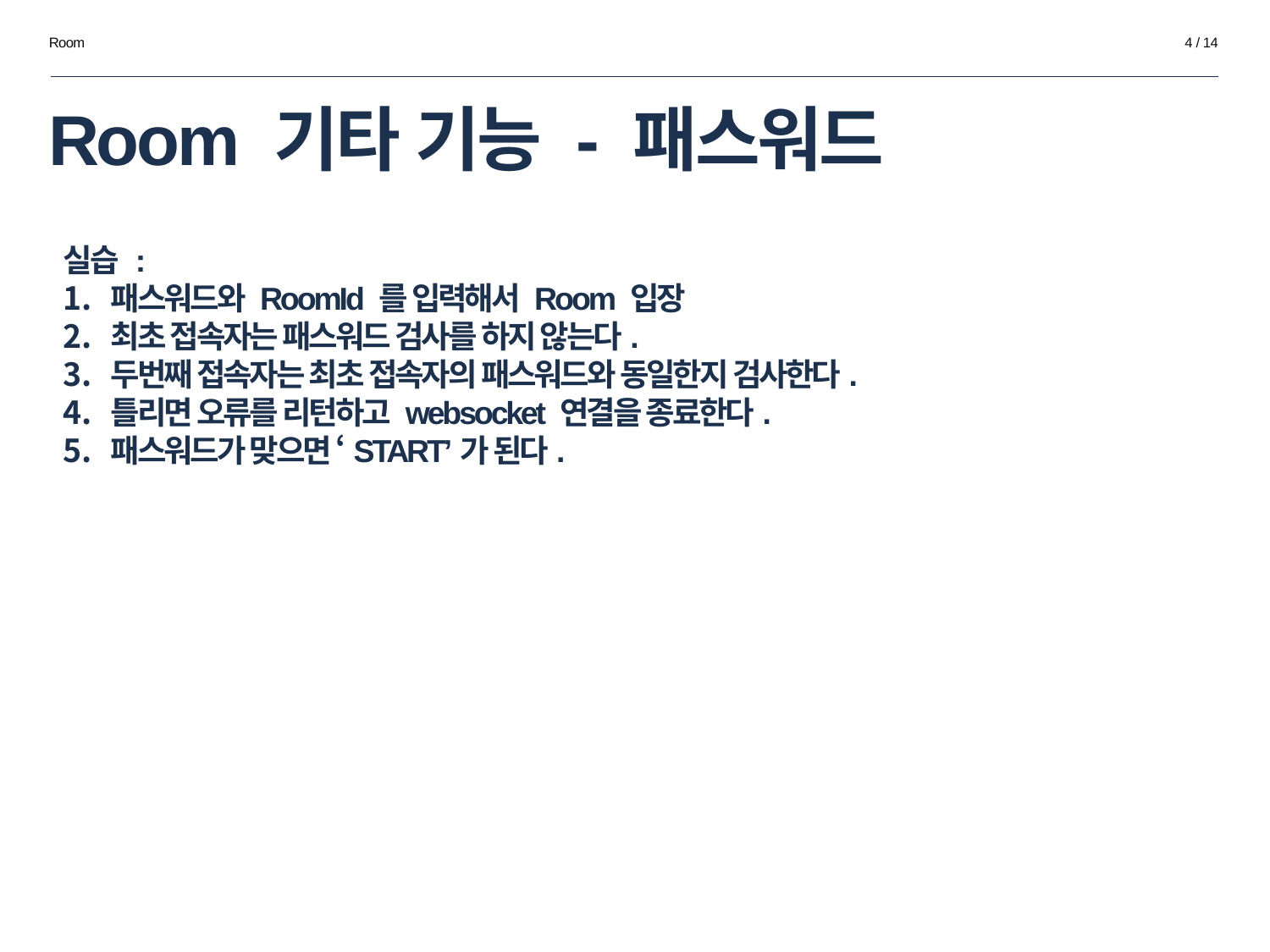

Room
4 / 14
# Room 기타 기능 - 패스워드

실습 :
패스워드와 RoomId 를 입력해서 Room 입장
최초 접속자는 패스워드 검사를 하지 않는다.
두번째 접속자는 최초 접속자의 패스워드와 동일한지 검사한다.
틀리면 오류를 리턴하고 websocket 연결을 종료한다.
패스워드가 맞으면 ‘START’가 된다.